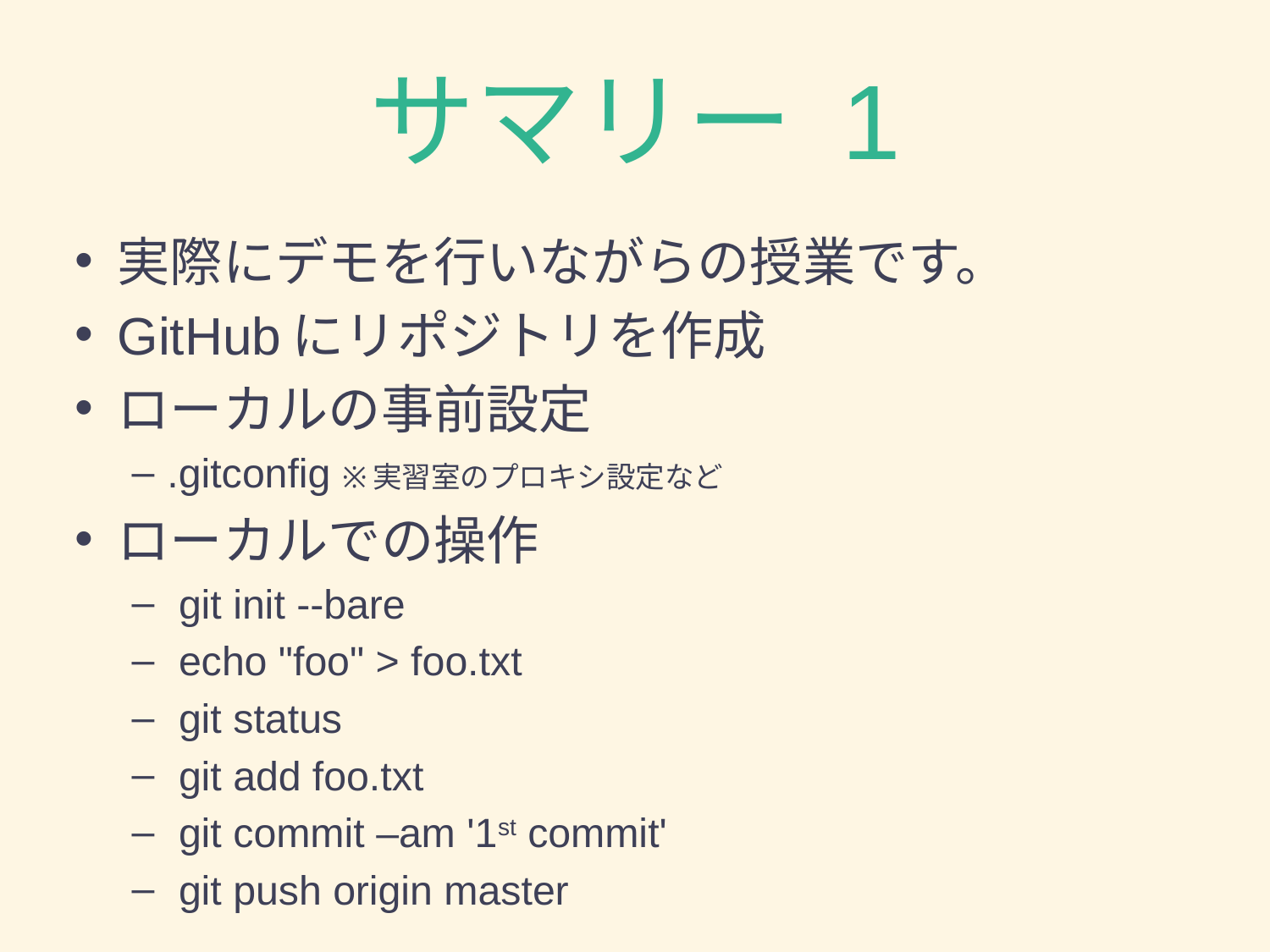

# サマリー 1
実際にデモを行いながらの授業です。
GitHubにリポジトリを作成
ローカルの事前設定
.gitconfig ※実習室のプロキシ設定など
ローカルでの操作
 git init --bare
 echo "foo" > foo.txt
 git status
 git add foo.txt
 git commit –am '1st commit'
 git push origin master